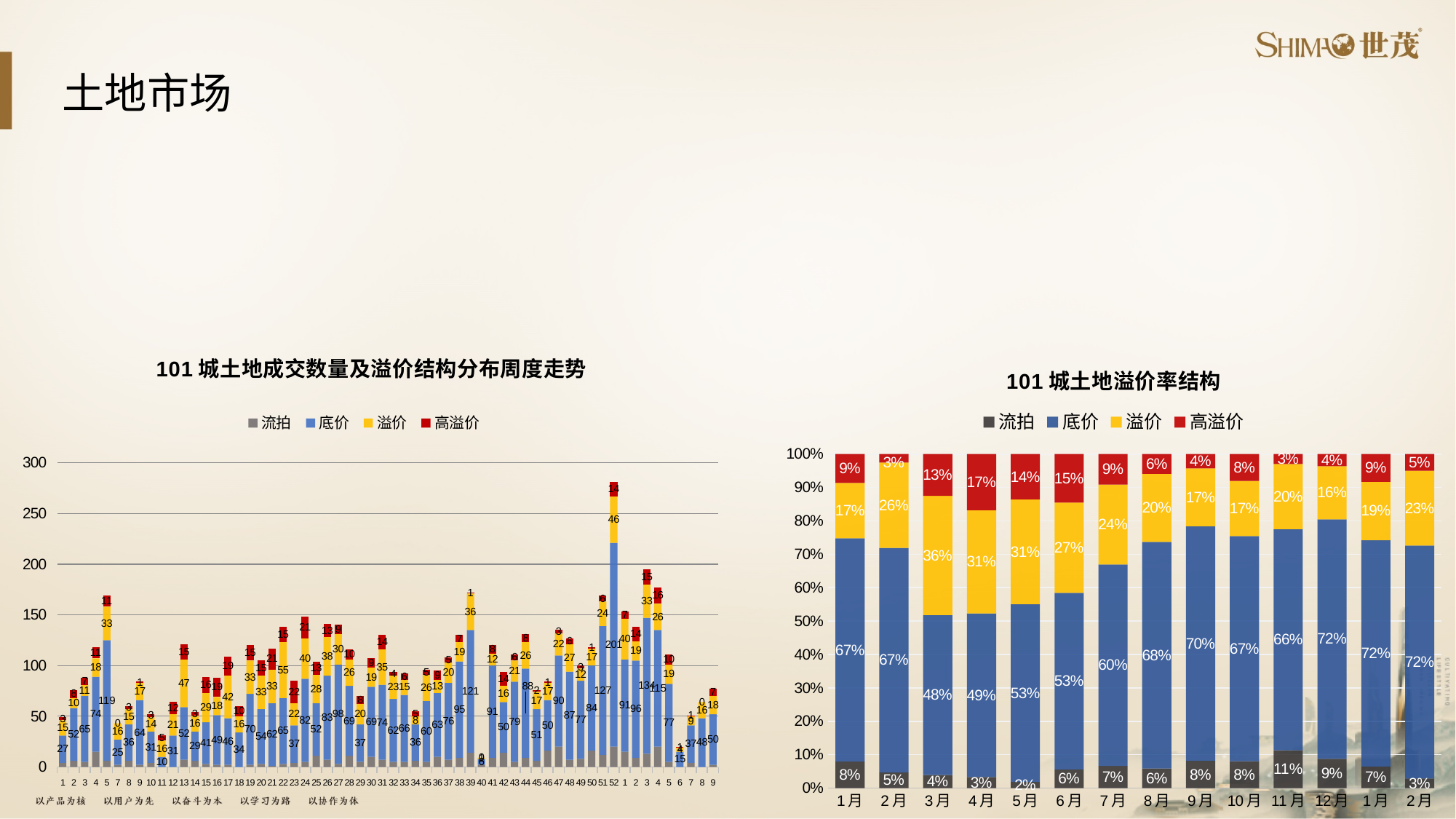

# 土地市场

### Chart: 101城土地成交数量及溢价结构分布周度走势

| Category | 流拍 | 底价 | 溢价 | 高溢价 |
|---|---|---|---|---|
| 1 | 4.0 | 27.0 | 15.0 | 3.0 |
| 2 | 6.0 | 52.0 | 10.0 | 8.0 |
| 3 | 5.0 | 65.0 | 11.0 | 7.0 |
| 4 | 15.0 | 74.0 | 18.0 | 11.0 |
| 5 | 6.0 | 119.0 | 33.0 | 11.0 |
| 7 | 2.0 | 25.0 | 16.0 | 0.0 |
| 8 | 6.0 | 36.0 | 15.0 | 3.0 |
| 9 | 2.0 | 64.0 | 17.0 | 1.0 |
| 10 | 4.0 | 31.0 | 14.0 | 3.0 |
| 11 | 0.0 | 10.0 | 16.0 | 5.0 |
| 12 | 0.0 | 31.0 | 21.0 | 12.0 |
| 13 | 7.0 | 52.0 | 47.0 | 15.0 |
| 14 | 6.0 | 29.0 | 16.0 | 3.0 |
| 15 | 3.0 | 41.0 | 29.0 | 16.0 |
| 16 | 2.0 | 49.0 | 18.0 | 19.0 |
| 17 | 2.0 | 46.0 | 42.0 | 19.0 |
| 18 | 0.0 | 34.0 | 16.0 | 10.0 |
| 19 | 2.0 | 70.0 | 33.0 | 15.0 |
| 20 | 3.0 | 54.0 | 33.0 | 15.0 |
| 21 | 1.0 | 62.0 | 33.0 | 21.0 |
| 22 | 3.0 | 65.0 | 55.0 | 15.0 |
| 23 | 4.0 | 37.0 | 22.0 | 22.0 |
| 24 | 5.0 | 82.0 | 40.0 | 21.0 |
| 25 | 11.0 | 52.0 | 28.0 | 13.0 |
| 26 | 7.0 | 83.0 | 38.0 | 13.0 |
| 27 | 3.0 | 98.0 | 30.0 | 9.0 |
| 28 | 11.0 | 69.0 | 26.0 | 10.0 |
| 29 | 5.0 | 37.0 | 20.0 | 8.0 |
| 30 | 10.0 | 69.0 | 19.0 | 9.0 |
| 31 | 7.0 | 74.0 | 35.0 | 14.0 |
| 32 | 5.0 | 62.0 | 23.0 | 4.0 |
| 33 | 5.0 | 66.0 | 15.0 | 6.0 |
| 34 | 6.0 | 36.0 | 8.0 | 5.0 |
| 35 | 5.0 | 60.0 | 26.0 | 5.0 |
| 36 | 10.0 | 63.0 | 13.0 | 9.0 |
| 37 | 7.0 | 76.0 | 20.0 | 5.0 |
| 38 | 9.0 | 95.0 | 19.0 | 7.0 |
| 39 | 14.0 | 121.0 | 36.0 | 1.0 |
| 40 | 2.0 | 6.0 | 1.0 | 0.0 |
| 41 | 9.0 | 91.0 | 12.0 | 8.0 |
| 42 | 14.0 | 50.0 | 16.0 | 14.0 |
| 43 | 5.0 | 79.0 | 21.0 | 6.0 |
| 44 | 9.0 | 88.0 | 26.0 | 8.0 |
| 45 | 6.0 | 51.0 | 17.0 | 2.0 |
| 46 | 16.0 | 50.0 | 17.0 | 1.0 |
| 47 | 20.0 | 90.0 | 22.0 | 3.0 |
| 48 | 7.0 | 87.0 | 27.0 | 6.0 |
| 49 | 8.0 | 77.0 | 12.0 | 3.0 |
| 50 | 16.0 | 84.0 | 17.0 | 1.0 |
| 51 | 12.0 | 127.0 | 24.0 | 6.0 |
| 52 | 20.0 | 201.0 | 46.0 | 14.0 |
| 1 | 15.0 | 91.0 | 40.0 | 7.0 |
| 2 | 9.0 | 96.0 | 19.0 | 14.0 |
| 3 | 13.0 | 134.0 | 33.0 | 15.0 |
| 4 | 20.0 | 115.0 | 26.0 | 16.0 |
| 5 | 5.0 | 77.0 | 19.0 | 10.0 |
| 6 | 0.0 | 15.0 | 4.0 | 1.0 |
| 7 | 4.0 | 37.0 | 9.0 | 1.0 |
| 8 | 0.0 | 48.0 | 16.0 | 0.0 |
| 9 | 2.0 | 50.0 | 18.0 | 7.0 |

### Chart: 101城土地溢价率结构

| Category | 流拍 | 底价 | 溢价 | 高溢价 |
|---|---|---|---|---|
| 1月 | 0.0795 | 0.6682 | 0.1659 | 0.0864 |
| 2月 | 0.0468 | 0.6723 | 0.2553 | 0.0255 |
| 3月 | 0.0393 | 0.4786 | 0.3571 | 0.125 |
| 4月 | 0.0332 | 0.4898 | 0.3087 | 0.1684 |
| 5月 | 0.0186 | 0.532 | 0.3134 | 0.1361 |
| 6月 | 0.0561 | 0.5281 | 0.2703 | 0.1455 |
| 7月 | 0.0664 | 0.6034 | 0.2391 | 0.0911 |
| 8月 | 0.059 | 0.6783 | 0.2038 | 0.059 |
| 9月 | 0.0817 | 0.7023 | 0.1732 | 0.0428 |
| 10月 | 0.0803 | 0.6743 | 0.1651 | 0.0803 |
| 11月 | 0.1136 | 0.6614 | 0.1955 | 0.0295 |
| 12月 | 0.088 | 0.7167 | 0.1591 | 0.0362 |
| 1月 | 0.0696 | 0.7243 | 0.1869 | 0.0888 |
| 2月 | 0.0299 | 0.7179 | 0.2308 | 0.0513 |